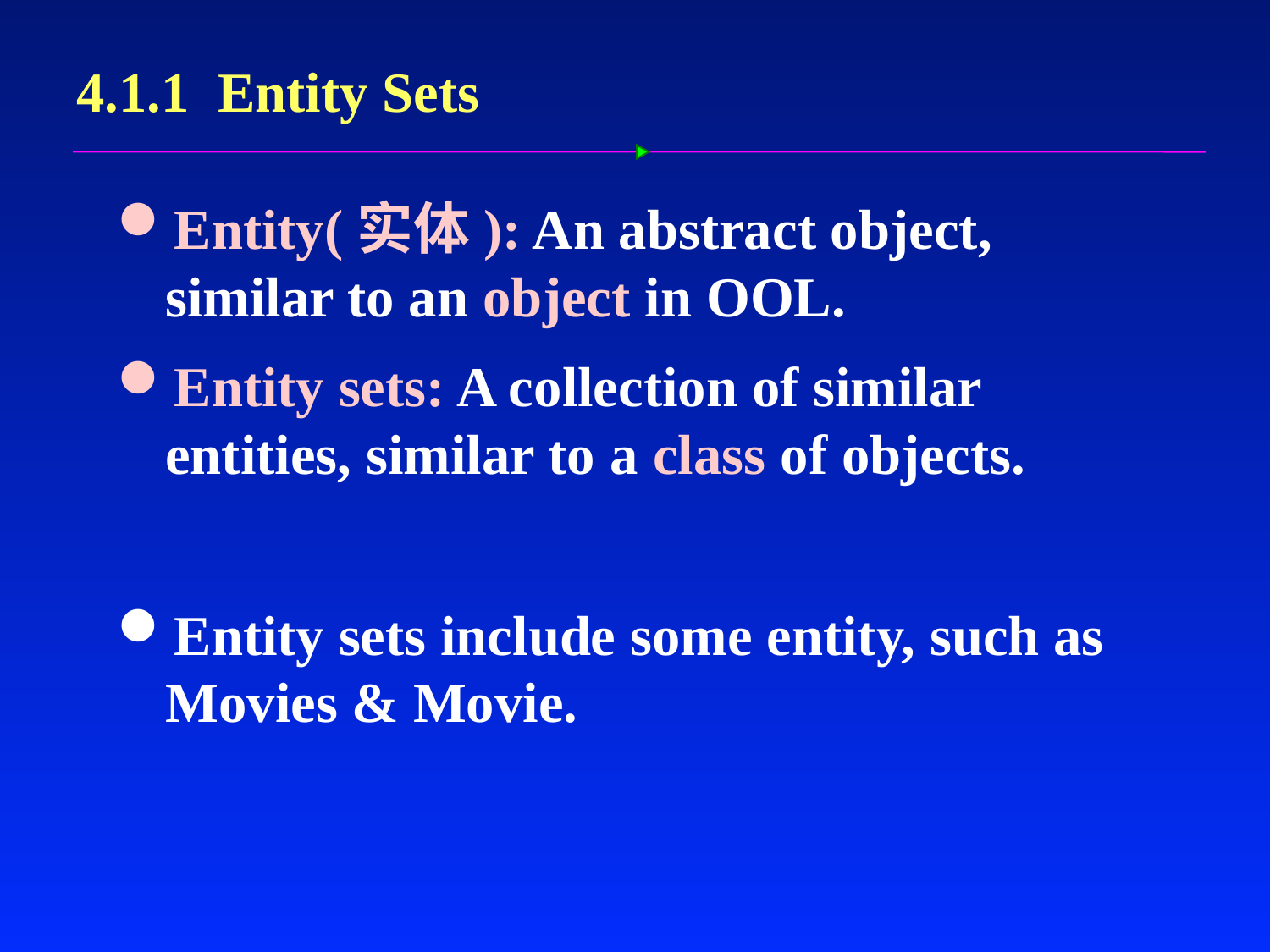

# 4.1.1  Entity Sets

Entity(实体): An abstract object, similar to an object in OOL.
Entity sets: A collection of similar entities, similar to a class of objects.

Entity sets include some entity, such as Movies & Movie.